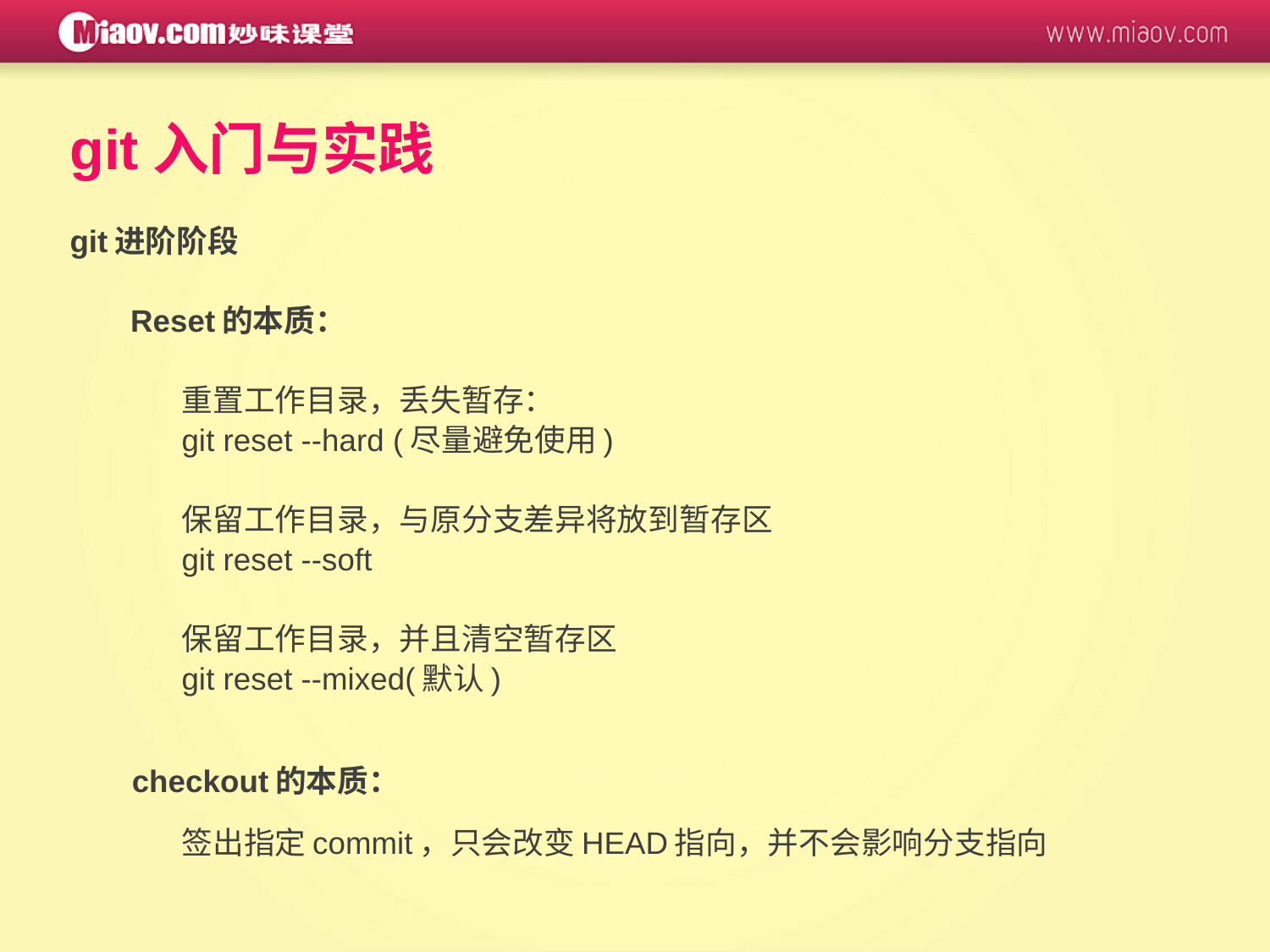

git入门与实践

git进阶阶段

       Reset的本质：

	重置工作目录，丢失暂存：
		git reset --hard (尽量避免使用)

	保留工作目录，与原分支差异将放到暂存区
		git reset --soft

	保留工作目录，并且清空暂存区
		git reset --mixed(默认)

checkout的本质：
	签出指定commit，只会改变HEAD指向，并不会影响分支指向